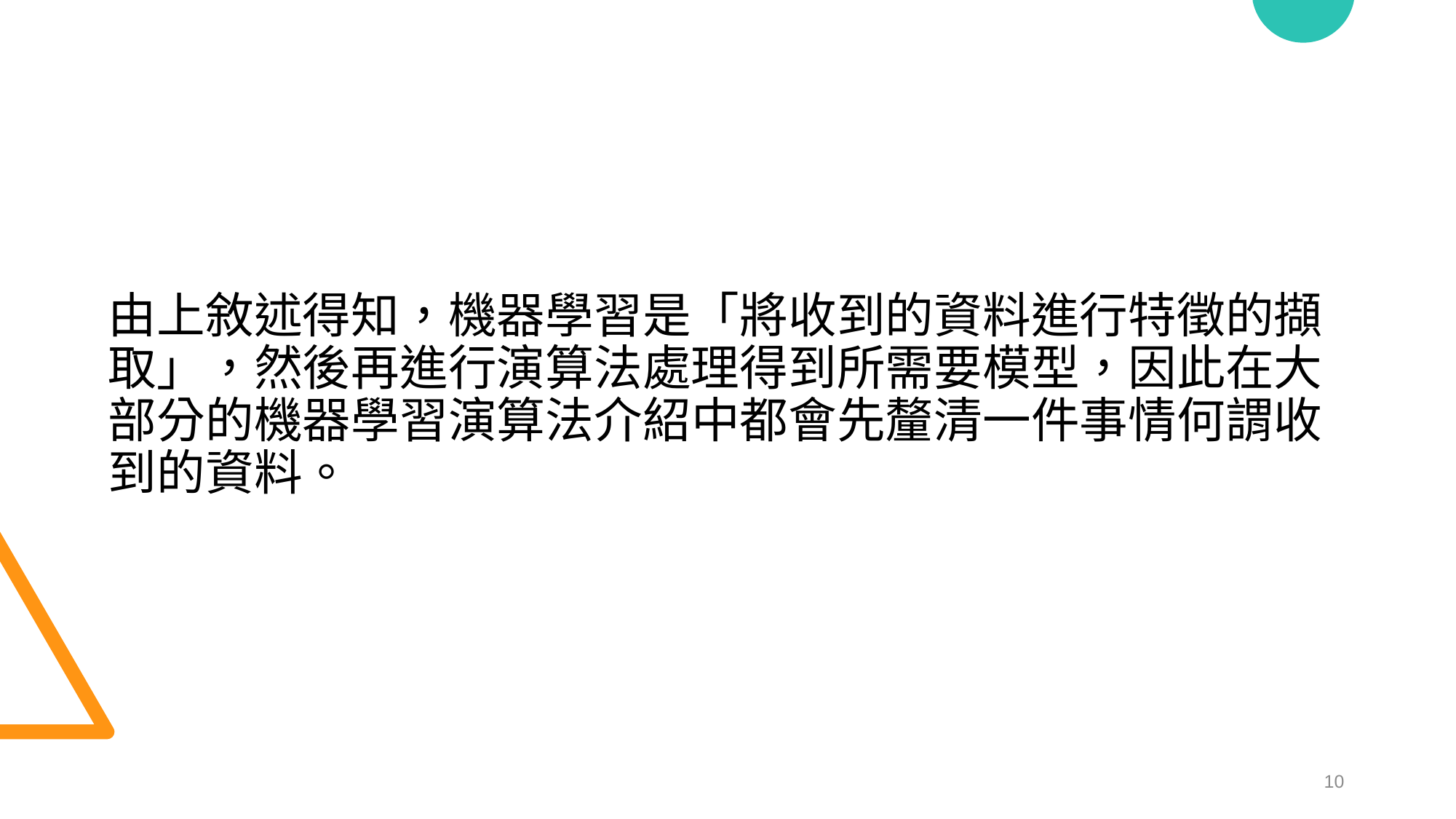

由上敘述得知，機器學習是「將收到的資料進行特徵的擷取」，然後再進行演算法處理得到所需要模型，因此在大部分的機器學習演算法介紹中都會先釐清一件事情何謂收到的資料。
10